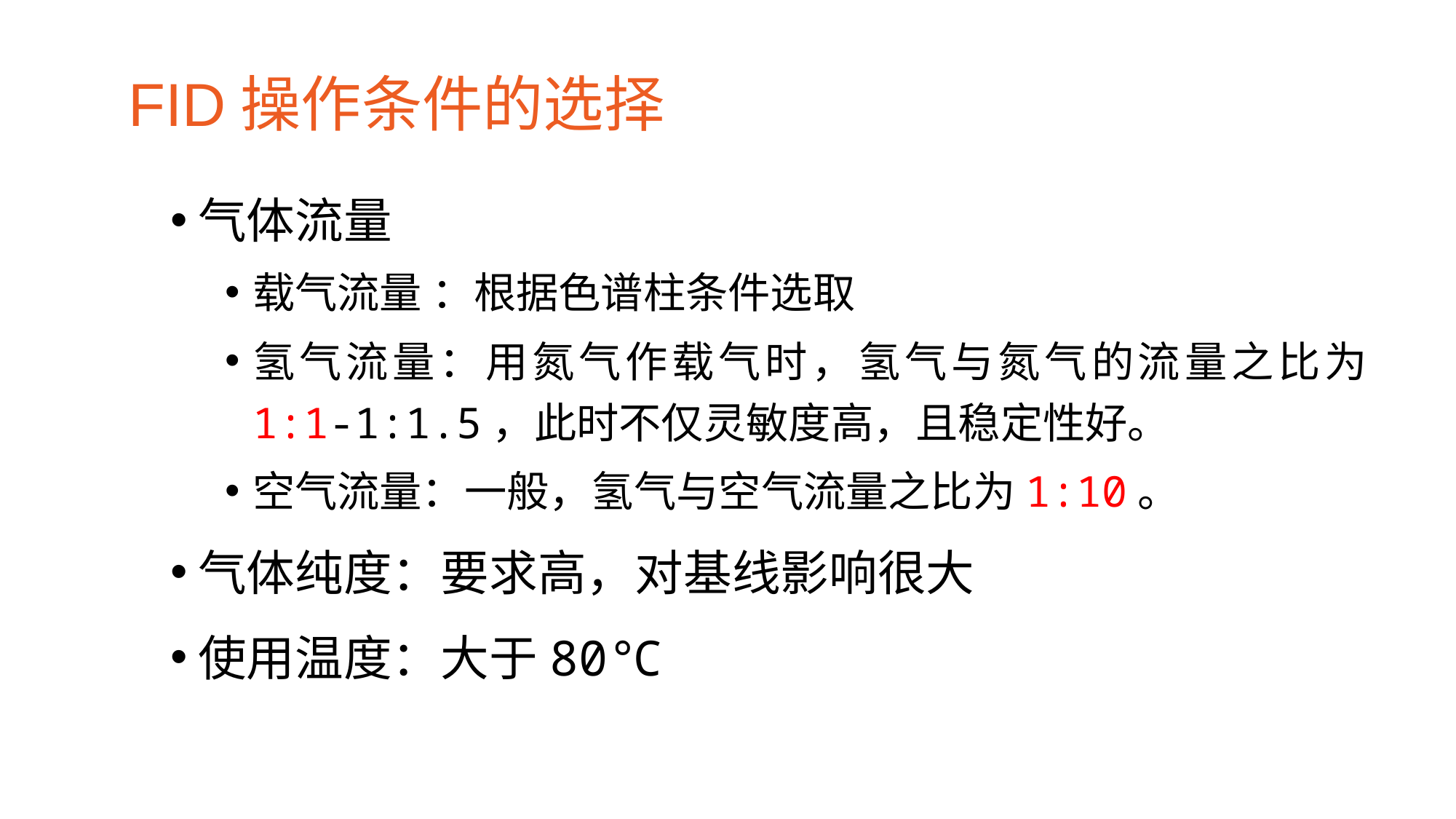

FID操作条件的选择
气体流量
载气流量 ：根据色谱柱条件选取
氢气流量：用氮气作载气时，氢气与氮气的流量之比为1:1-1:1.5，此时不仅灵敏度高，且稳定性好。
空气流量：一般，氢气与空气流量之比为1:10。
气体纯度：要求高，对基线影响很大
使用温度：大于80℃